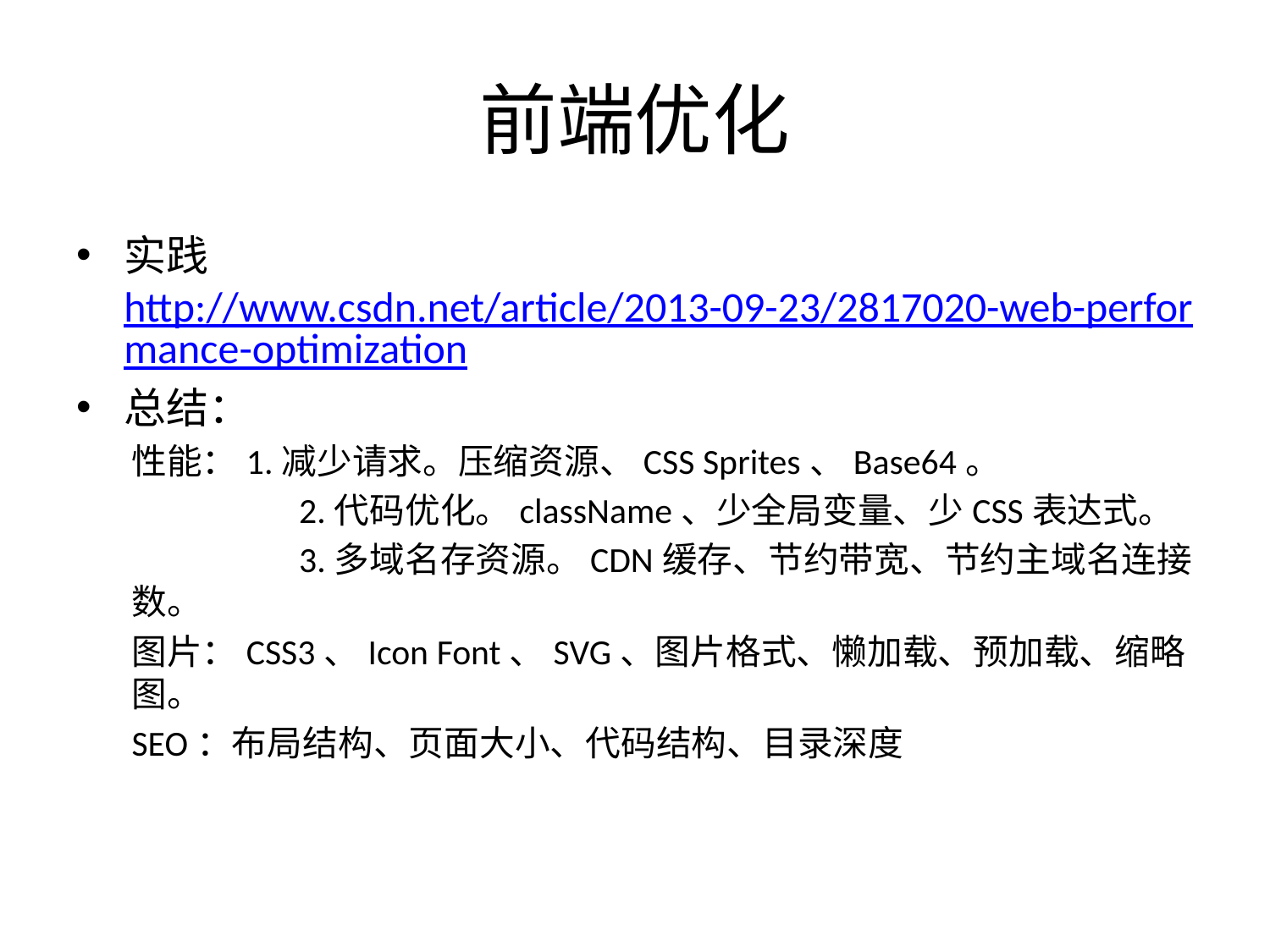

# 前端优化
实践   http://www.csdn.net/article/2013-09-23/2817020-web-performance-optimization
总结：
性能：1.减少请求。压缩资源、CSS Sprites、Base64。
	     2.代码优化。className、少全局变量、少CSS表达式。
	     3.多域名存资源。CDN缓存、节约带宽、节约主域名连接数。
图片：CSS3、Icon Font、SVG、图片格式、懒加载、预加载、缩略图。
SEO：布局结构、页面大小、代码结构、目录深度